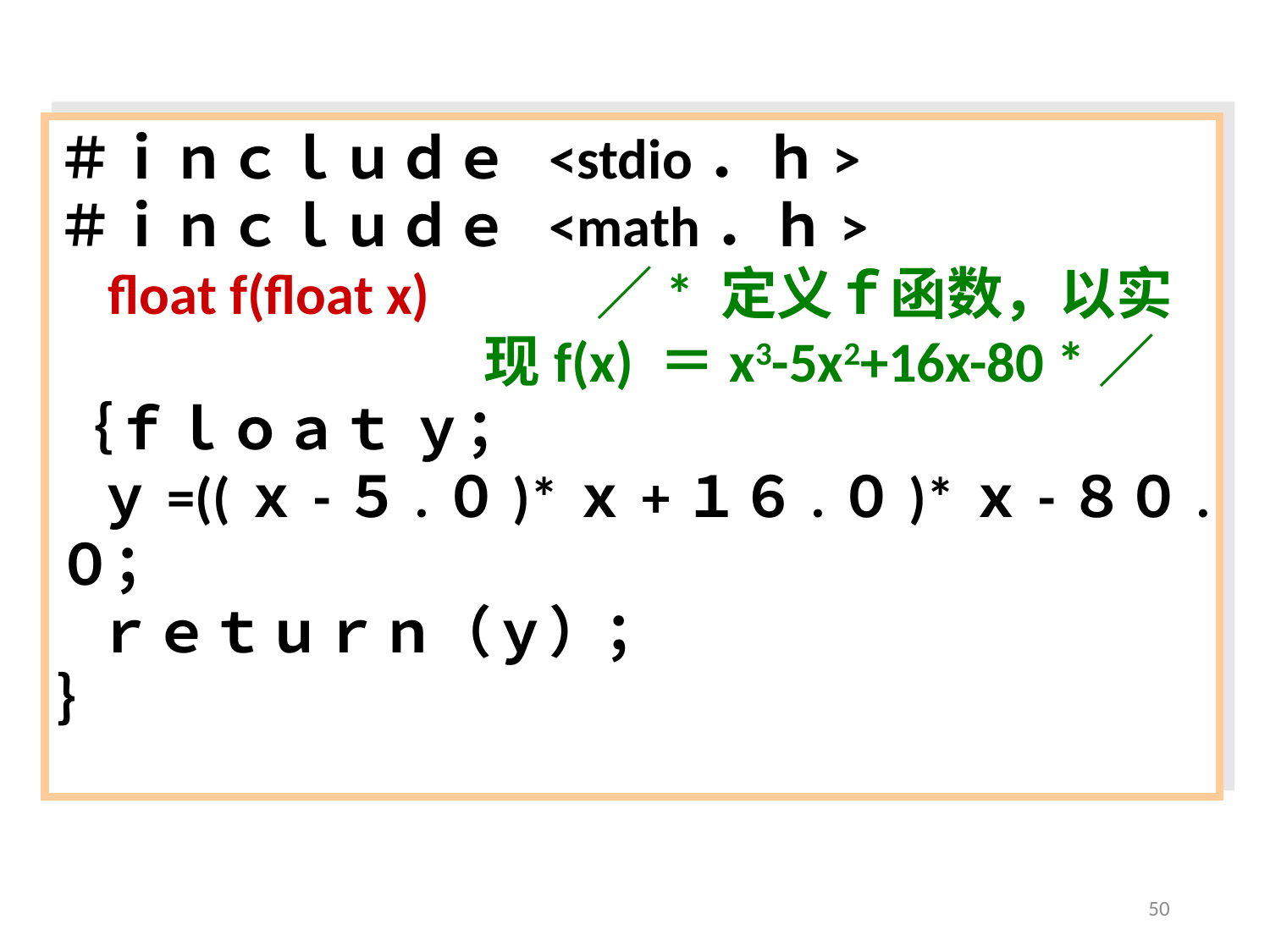

＃ｉｎｃｌｕｄｅ  <stdio．ｈ>
＃ｉｎｃｌｕｄｅ  <math．ｈ>
    float f(float x)            ／* 定义ｆ函数，以实
                                现f(x) ＝x3-5x2+16x-80 *／
｛ｆｌｏａｔ ｙ；
  ｙ=((ｘ-５.０)*ｘ+１６.０)*ｘ-８０.０；
  ｒｅｔｕｒｎ（ｙ）；
｝

50